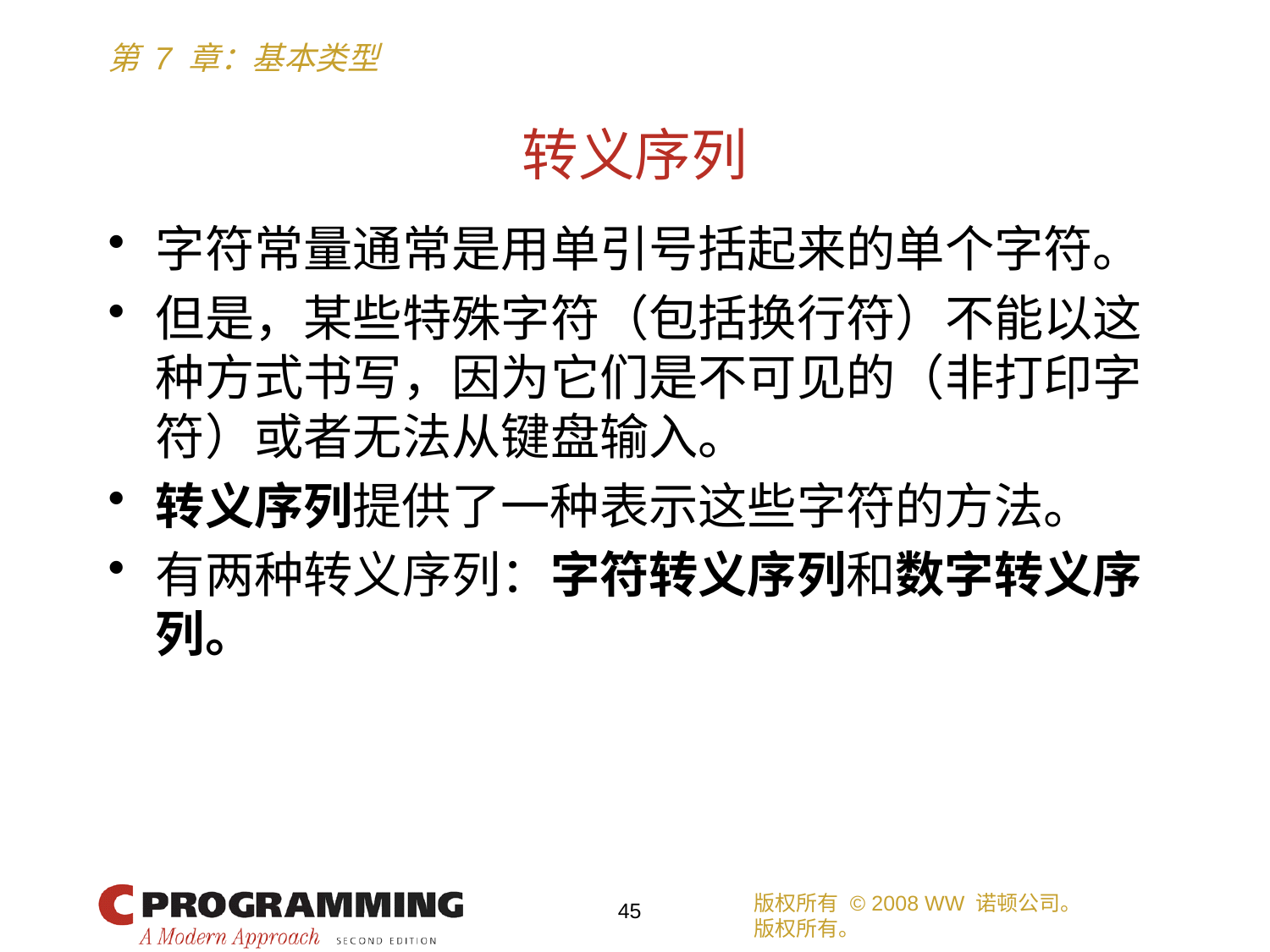

# 转义序列
字符常量通常是用单引号括起来的单个字符。
但是，某些特殊字符（包括换行符）不能以这种方式书写，因为它们是不可见的（非打印字符）或者无法从键盘输入。
转义序列提供了一种表示这些字符的方法。
有两种转义序列：字符转义序列和数字转义序列。
版权所有 © 2008 WW 诺顿公司。
版权所有。
45